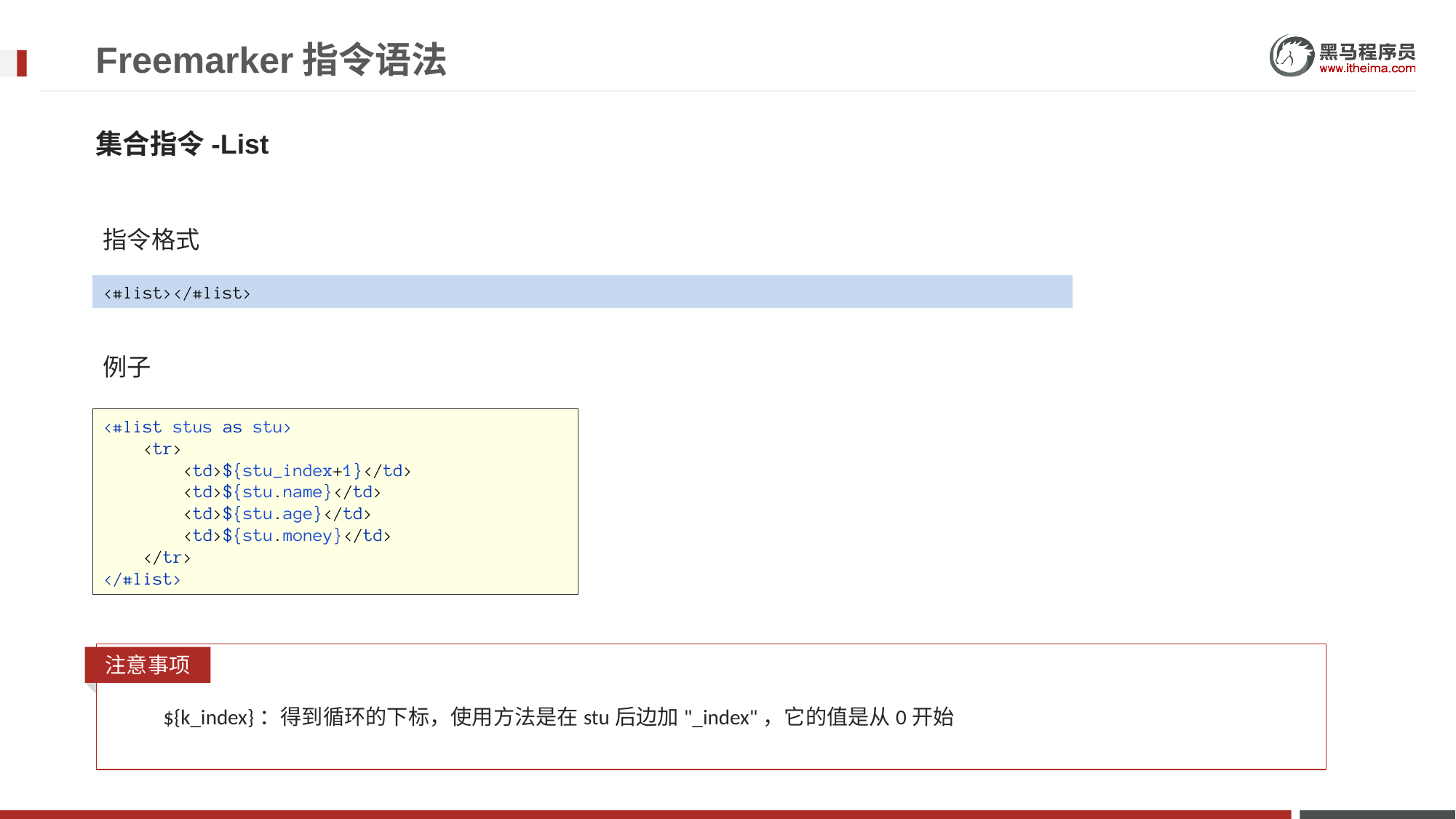

# Freemarker指令语法
集合指令-List
指令格式
<#list></#list>
例子
<#list stus as stu>
    <tr>
        <td>${stu_index+1}</td>
        <td>${stu.name}</td>
        <td>${stu.age}</td>
        <td>${stu.money}</td>
    </tr>
</#list>

注意事项

${k_index}：得到循环的下标，使用方法是在stu后边加"_index"，它的值是从0开始